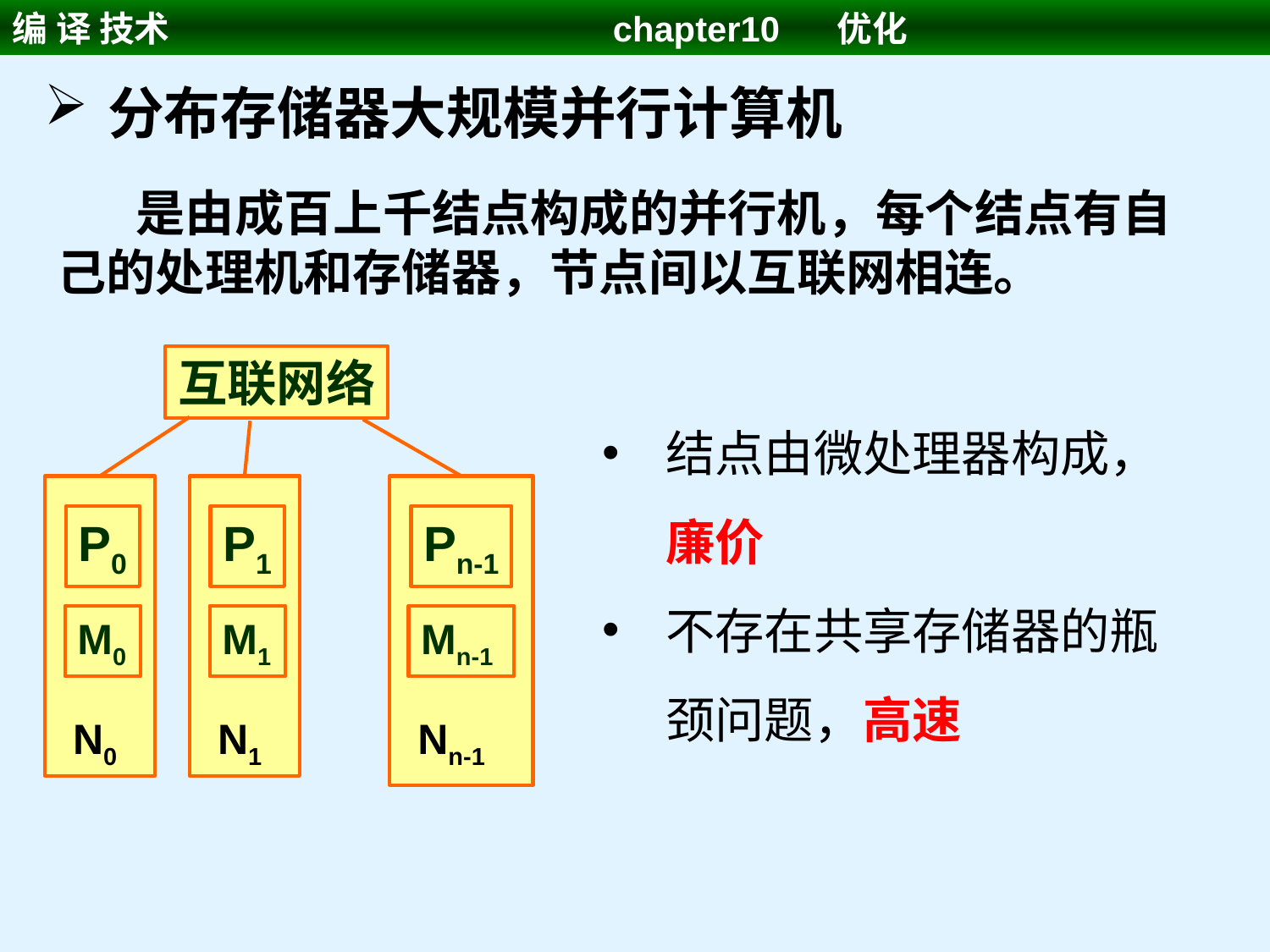

分布存储器大规模并行计算机
      是由成百上千结点构成的并行机，每个结点有自己的处理机和存储器，节点间以互联网相连。
互联网络

P0
M0
N0

P1
M1
N1

Pn-1
Mn-1
Nn-1
结点由微处理器构成，廉价
不存在共享存储器的瓶颈问题，高速